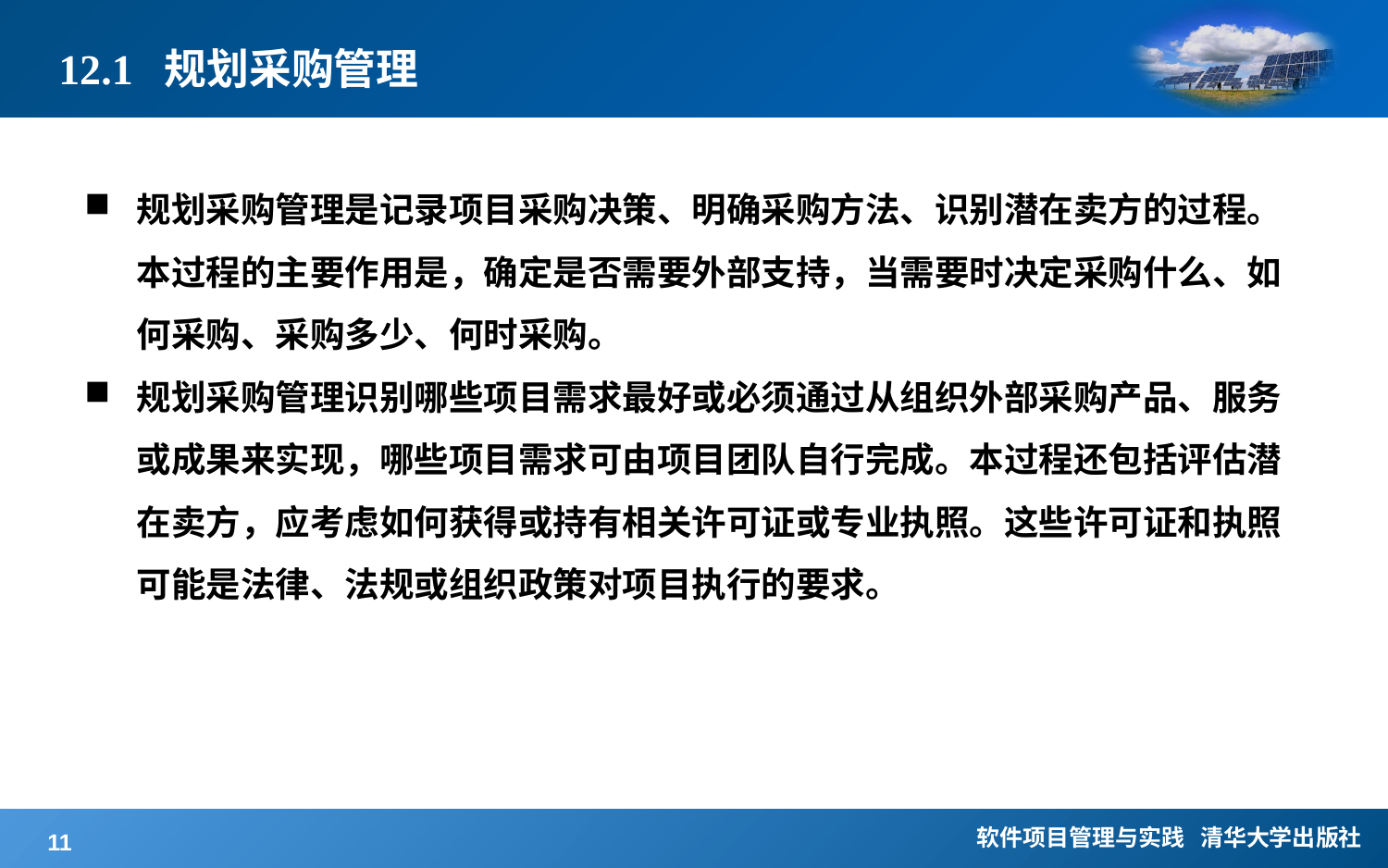

# 12.1  规划采购管理
规划采购管理是记录项目采购决策、明确采购方法、识别潜在卖方的过程。本过程的主要作用是，确定是否需要外部支持，当需要时决定采购什么、如何采购、采购多少、何时采购。
规划采购管理识别哪些项目需求最好或必须通过从组织外部采购产品、服务或成果来实现，哪些项目需求可由项目团队自行完成。本过程还包括评估潜在卖方，应考虑如何获得或持有相关许可证或专业执照。这些许可证和执照可能是法律、法规或组织政策对项目执行的要求。